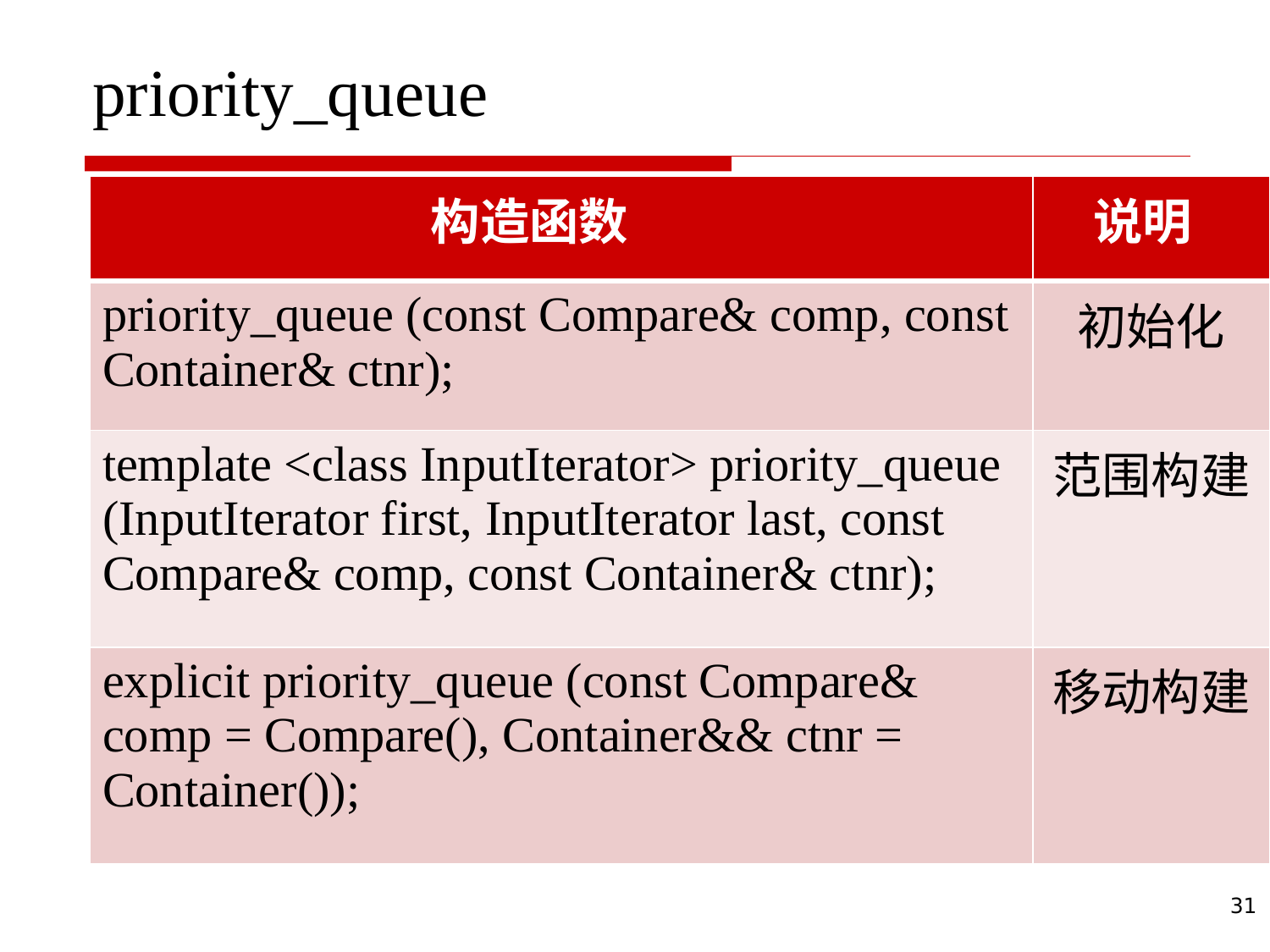

# priority_queue

| 构造函数 | 说明 |
| --- | --- |
| priority\_queue (const Compare& comp, const Container& ctnr); | 初始化 |
| template <class InputIterator> priority\_queue (InputIterator first, InputIterator last, const Compare& comp, const Container& ctnr); | 范围构建 |
| explicit priority\_queue (const Compare& comp = Compare(), Container&& ctnr = Container()); | 移动构建 |
31